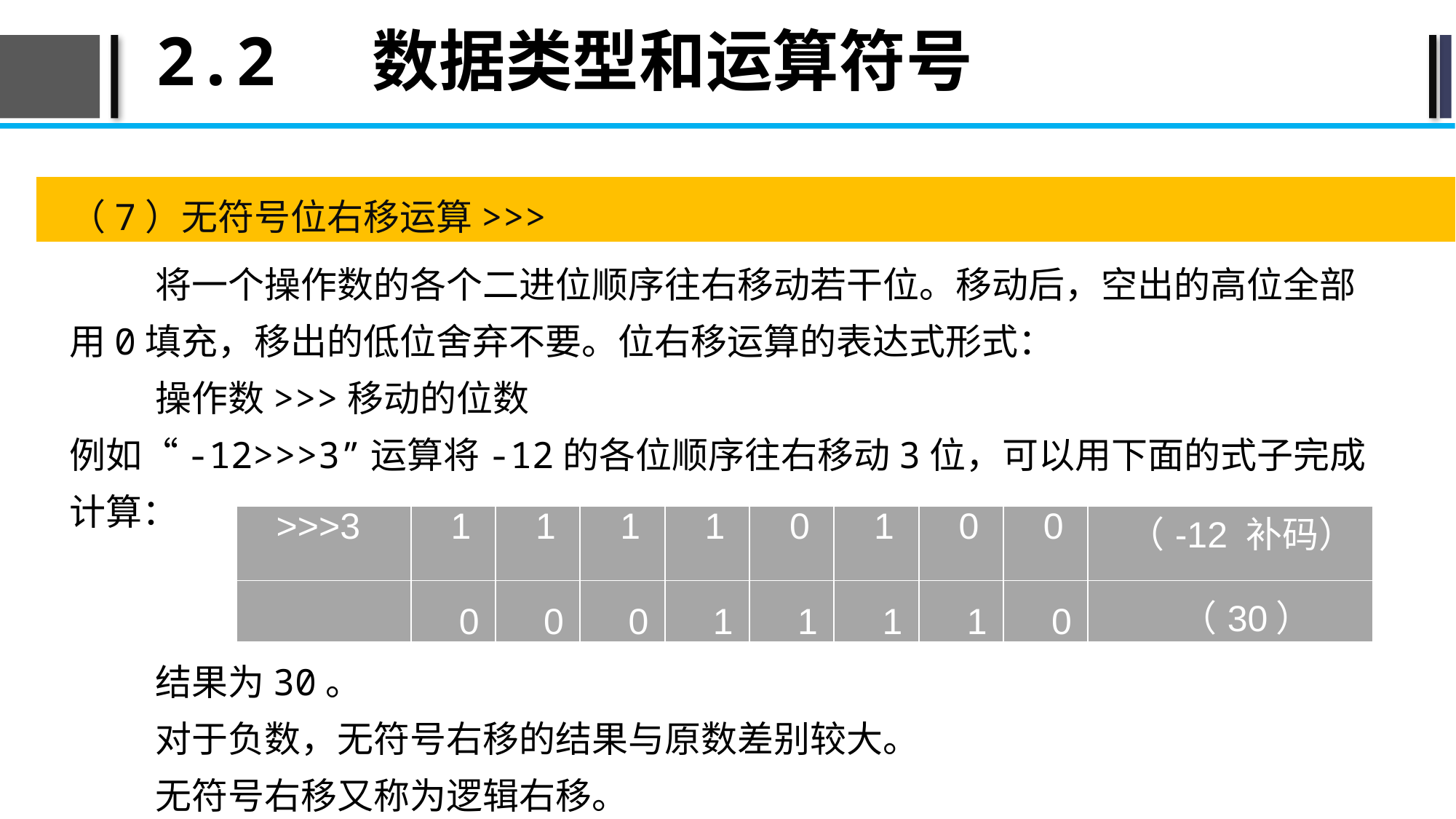

# 2.2  数据类型和运算符号

（7）无符号位右移运算>>>
将一个操作数的各个二进位顺序往右移动若干位。移动后，空出的高位全部用0填充，移出的低位舍弃不要。位右移运算的表达式形式：
操作数>>>移动的位数
例如“-12>>>3”运算将-12的各位顺序往右移动3位，可以用下面的式子完成计算：

结果为30。
对于负数，无符号右移的结果与原数差别较大。
无符号右移又称为逻辑右移。
| >>>3 | 1 | 1 | 1 | 1 | 0 | 1 | 0 | 0 | （-12 补码） |
| --- | --- | --- | --- | --- | --- | --- | --- | --- | --- |
|  | 0 | 0 | 0 | 1 | 1 | 1 | 1 | 0 | （30） |